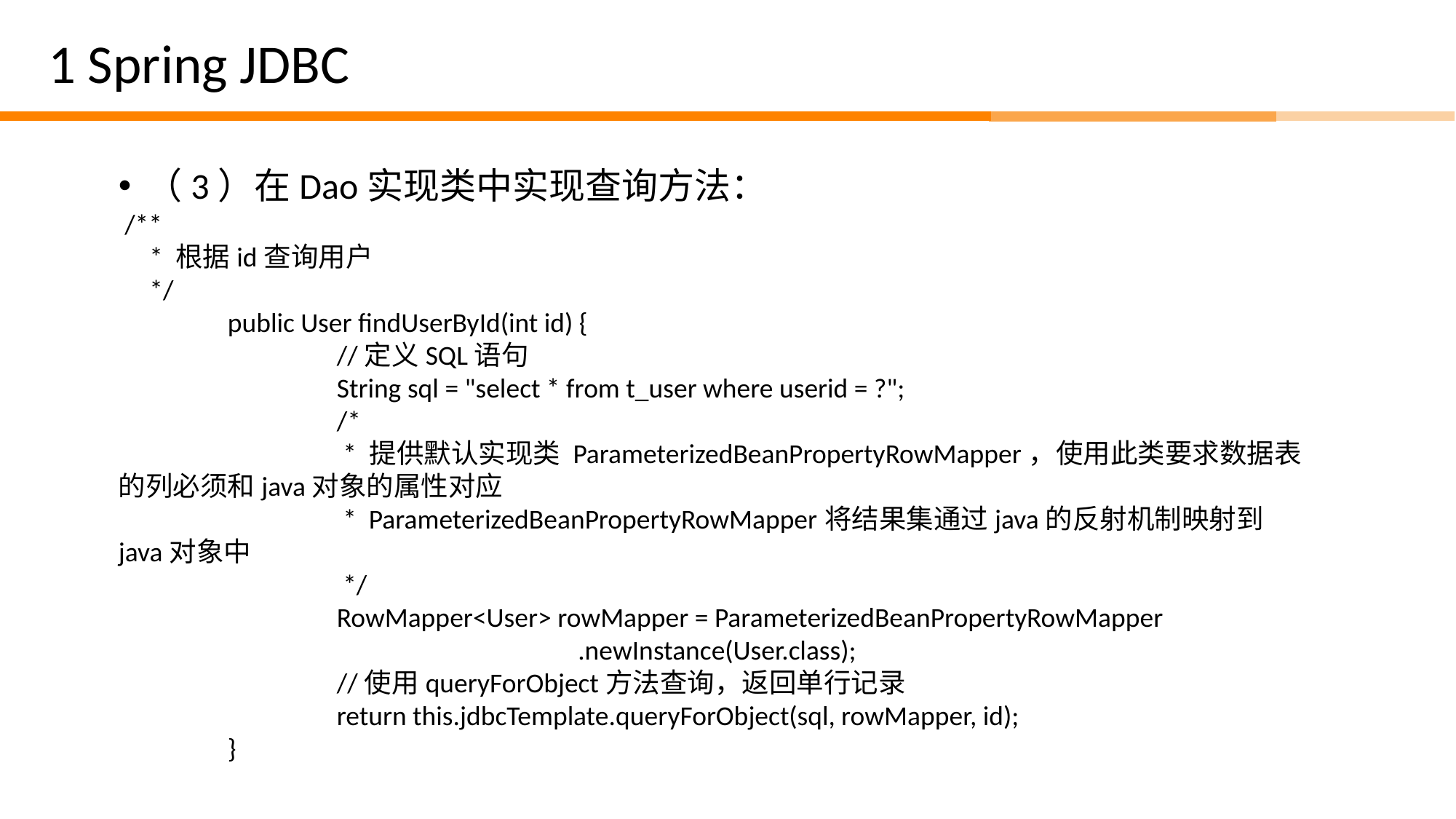

# 1 Spring JDBC
（3）在Dao实现类中实现查询方法：
 /**
     * 根据id查询用户
     */
	public User findUserById(int id) {
		//定义SQL语句
		String sql = "select * from t_user where userid = ?";
		/*
		 * 提供默认实现类 ParameterizedBeanPropertyRowMapper，使用此类要求数据表的列必须和java对象的属性对应
		 *  ParameterizedBeanPropertyRowMapper将结果集通过java的反射机制映射到java对象中
		 */
		RowMapper<User> rowMapper = ParameterizedBeanPropertyRowMapper
		                                       .newInstance(User.class);
		//使用queryForObject方法查询，返回单行记录
		return this.jdbcTemplate.queryForObject(sql, rowMapper, id);
	}